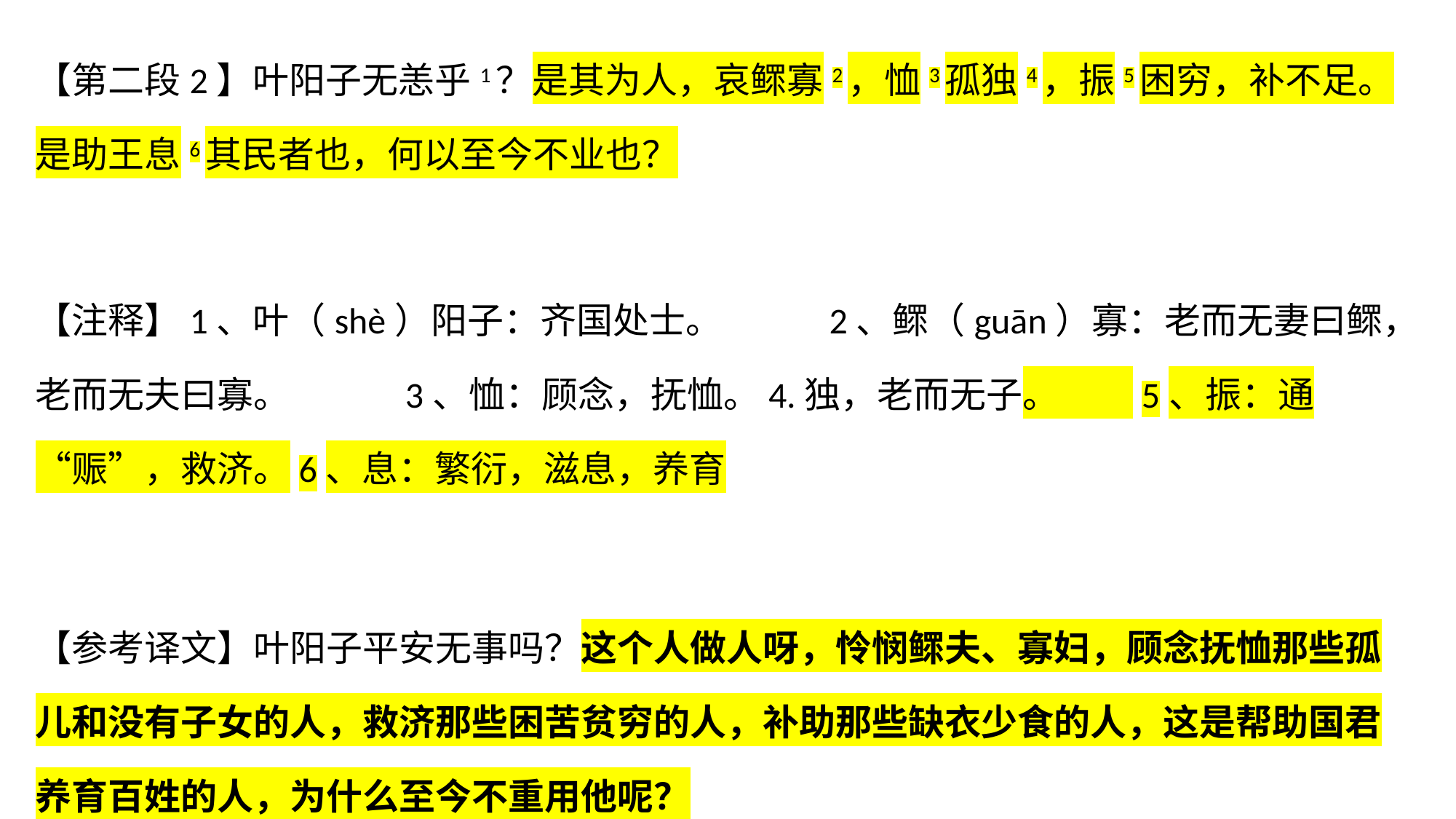

【第二段2】叶阳子无恙乎1？是其为人，哀鳏寡2，恤3孤独4，振5困穷，补不足。是助王息6其民者也，何以至今不业也？

【注释】1、叶（shè）阳子：齐国处士。            2、鳏（guān）寡：老而无妻曰鳏，老而无夫曰寡。             3、恤：顾念，抚恤。4.独，老而无子。         5、振：通“赈”，救济。6、息：繁衍，滋息，养育

【参考译文】叶阳子平安无事吗？这个人做人呀，怜悯鳏夫、寡妇，顾念抚恤那些孤儿和没有子女的人，救济那些困苦贫穷的人，补助那些缺衣少食的人，这是帮助国君养育百姓的人，为什么至今不重用他呢？